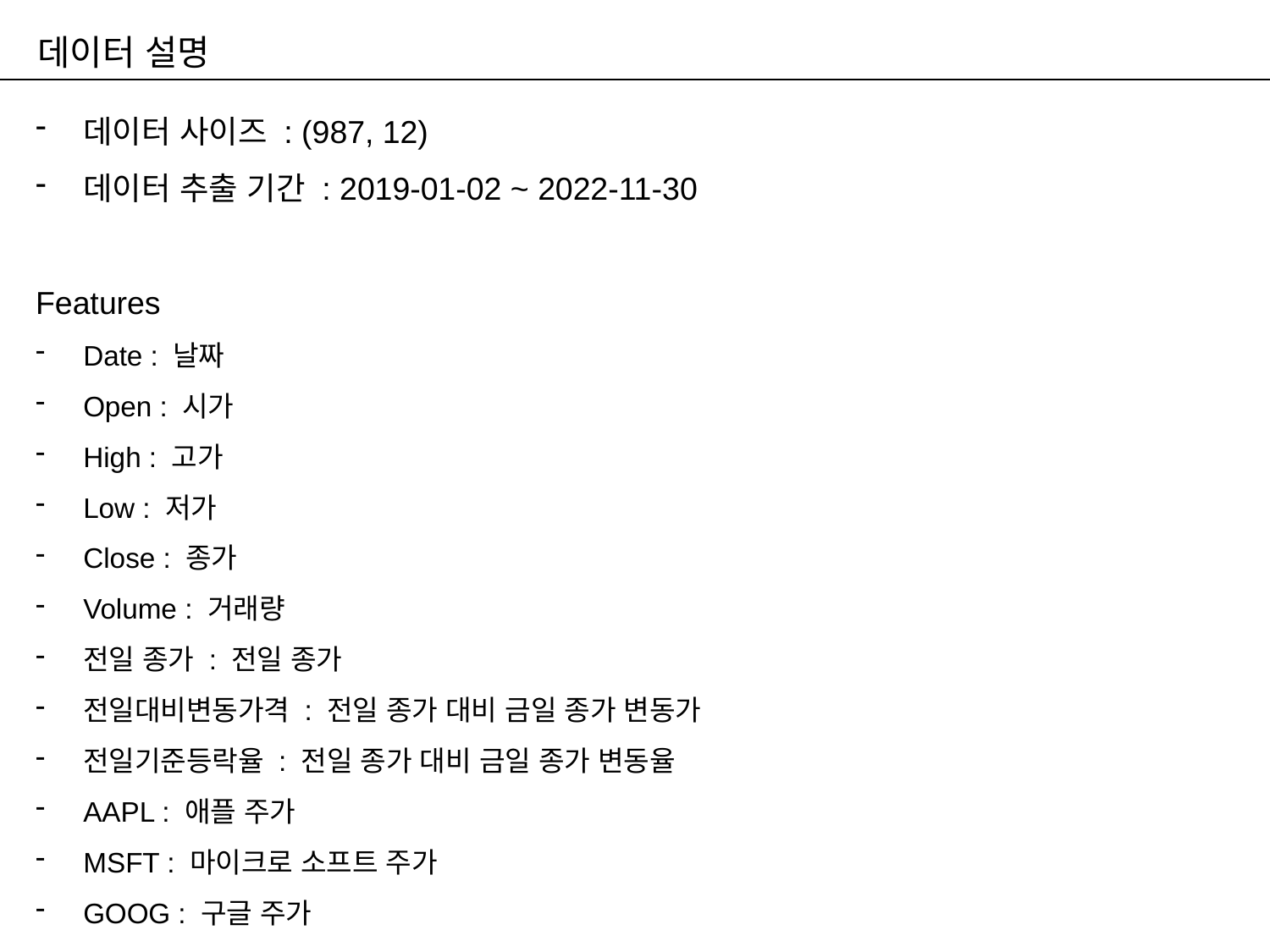

데이터 설명
데이터 사이즈 : (987, 12)
데이터 추출 기간 : 2019-01-02 ~ 2022-11-30

Features
Date : 날짜
Open : 시가
High : 고가
Low : 저가
Close : 종가
Volume : 거래량
전일 종가 : 전일 종가
전일대비변동가격 : 전일 종가 대비 금일 종가 변동가
전일기준등락율 : 전일 종가 대비 금일 종가 변동율
AAPL : 애플 주가
MSFT : 마이크로 소프트 주가
GOOG : 구글 주가